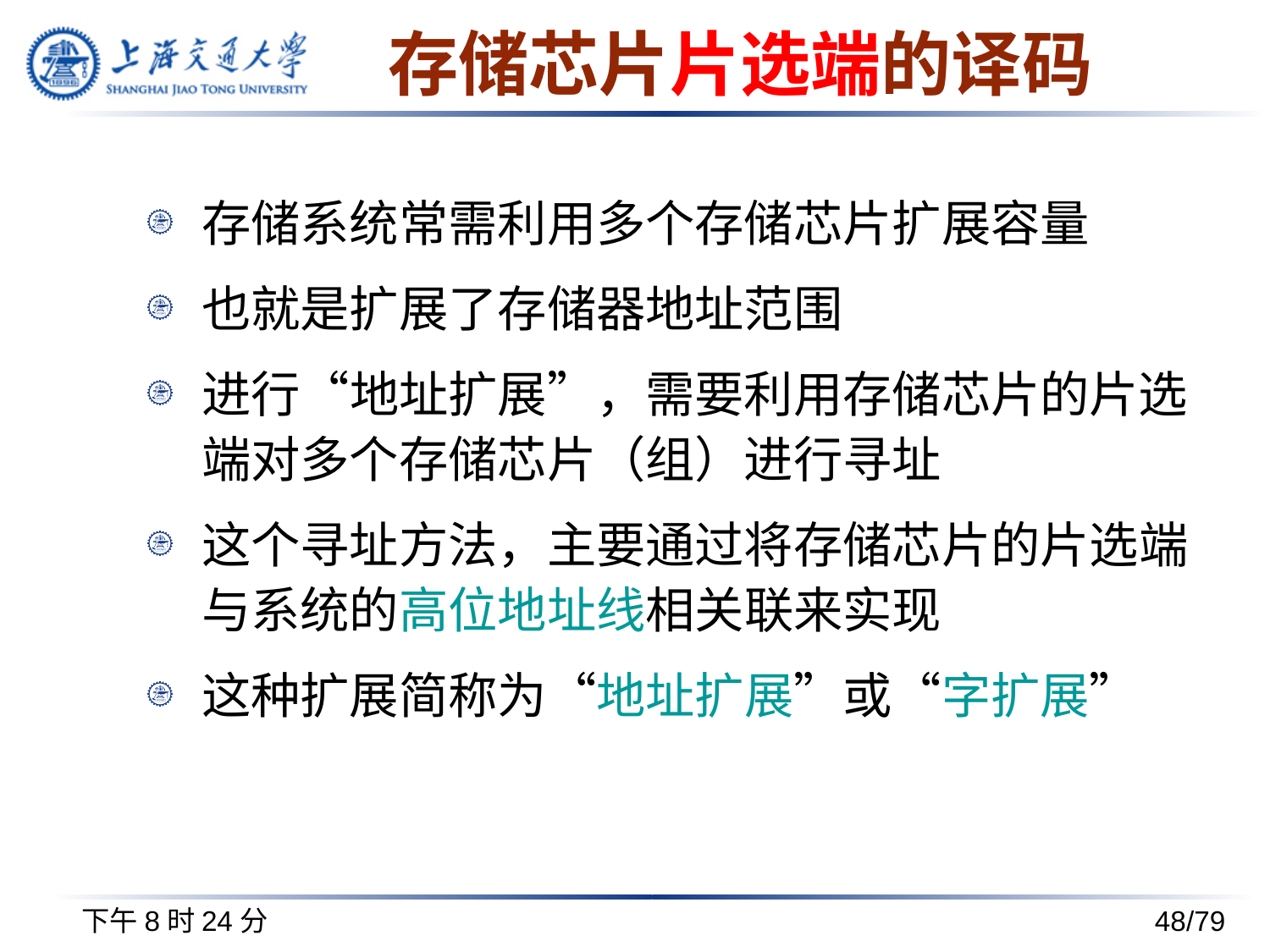

# 存储芯片片选端的译码
存储系统常需利用多个存储芯片扩展容量
也就是扩展了存储器地址范围
进行“地址扩展”，需要利用存储芯片的片选端对多个存储芯片（组）进行寻址
这个寻址方法，主要通过将存储芯片的片选端与系统的高位地址线相关联来实现
这种扩展简称为“地址扩展”或“字扩展”
下午8时24分
48/79